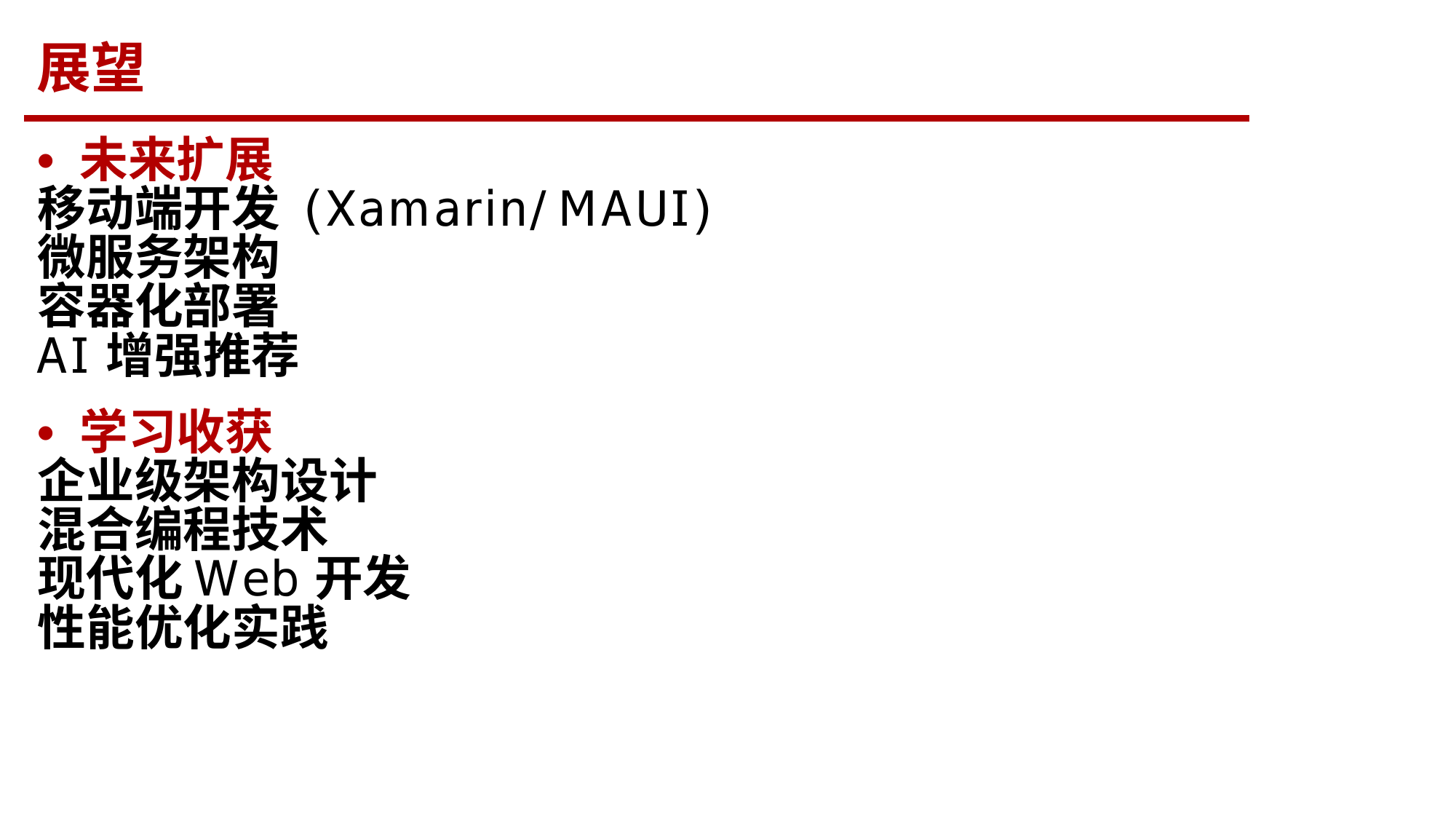

展望

• 未来扩展
移动端开发 (Xamarin/MAUI)
微服务架构
容器化部署
AI增强推荐

• 学习收获
企业级架构设计
混合编程技术
现代化Web开发
性能优化实践